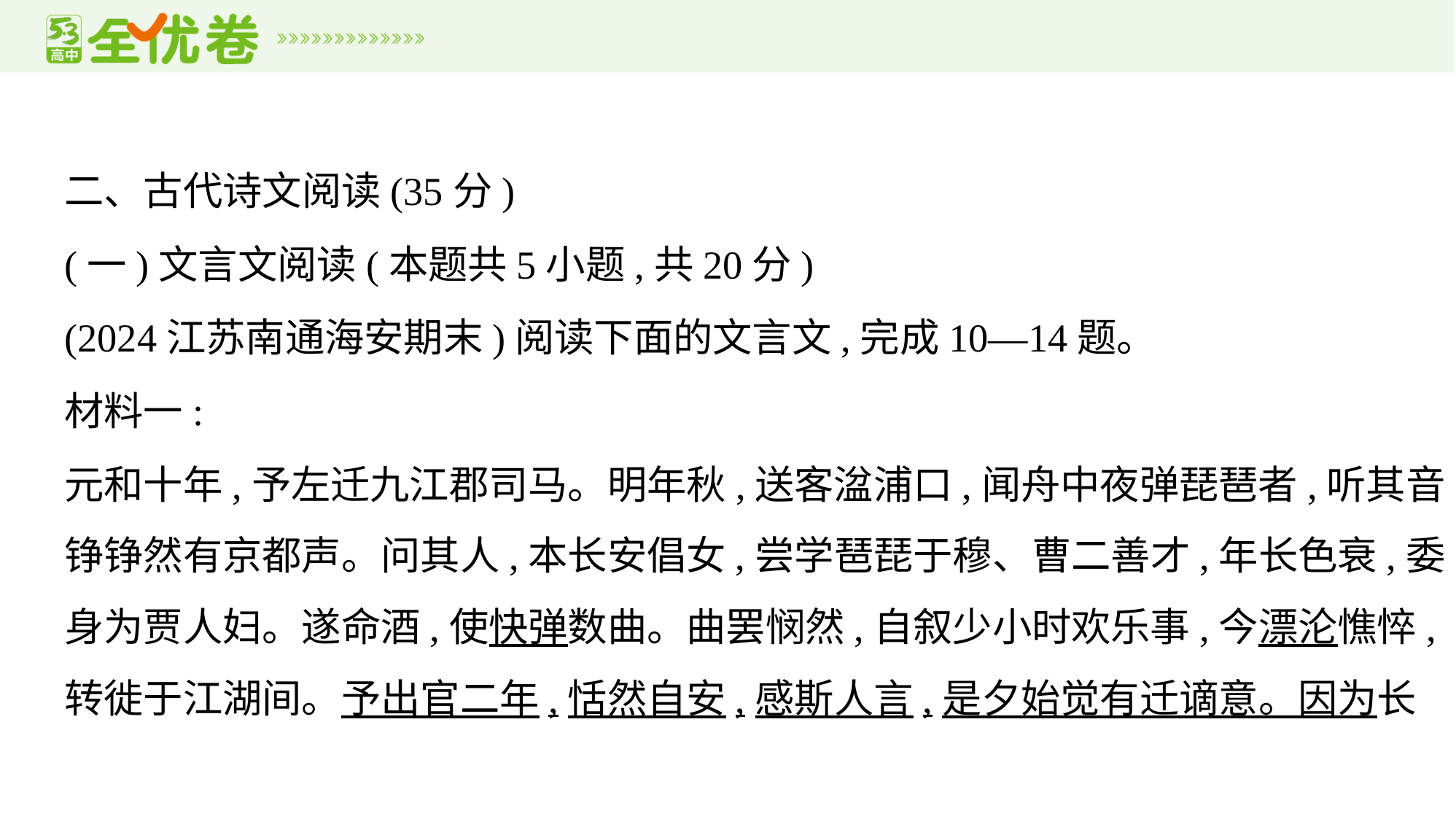

二、古代诗文阅读(35分)
(一)文言文阅读(本题共5小题,共20分)
(2024江苏南通海安期末)阅读下面的文言文,完成10—14题。
材料一:
元和十年,予左迁九江郡司马。明年秋,送客湓浦口,闻舟中夜弹琵琶者,听其音,
铮铮然有京都声。问其人,本长安倡女,尝学琶琵于穆、曹二善才,年长色衰,委
身为贾人妇。遂命酒,使快弹数曲。曲罢悯然,自叙少小时欢乐事,今漂沦憔悴,
转徙于江湖间。予出官二年,恬然自安,感斯人言,是夕始觉有迁谪意。因为长